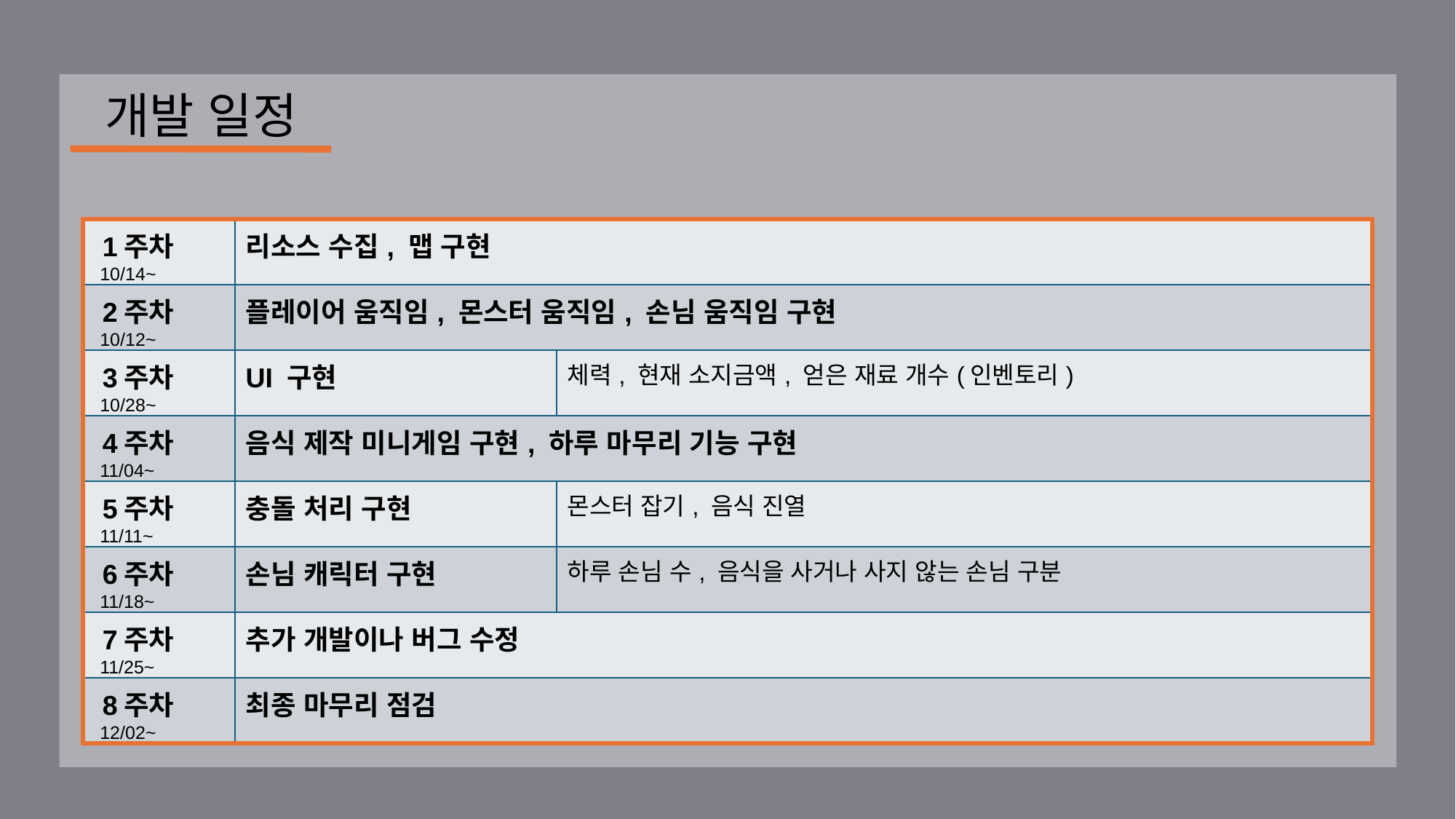

개발 일정

| 1주차 10/14~ | 리소스 수집, 맵 구현 |  |
| --- | --- | --- |
| 2주차 10/12~ | 플레이어 움직임, 몬스터 움직임, 손님 움직임 구현 |  |
| 3주차 10/28~ | UI 구현 | 체력, 현재 소지금액, 얻은 재료 개수(인벤토리) |
| 4주차 11/04~ | 음식 제작 미니게임 구현, 하루 마무리 기능 구현 |  |
| 5주차 11/11~ | 충돌 처리 구현 | 몬스터 잡기, 음식 진열 |
| 6주차 11/18~ | 손님 캐릭터 구현 | 하루 손님 수, 음식을 사거나 사지 않는 손님 구분 |
| 7주차 11/25~ | 추가 개발이나 버그 수정 |  |
| 8주차 12/02~ | 최종 마무리 점검 |  |